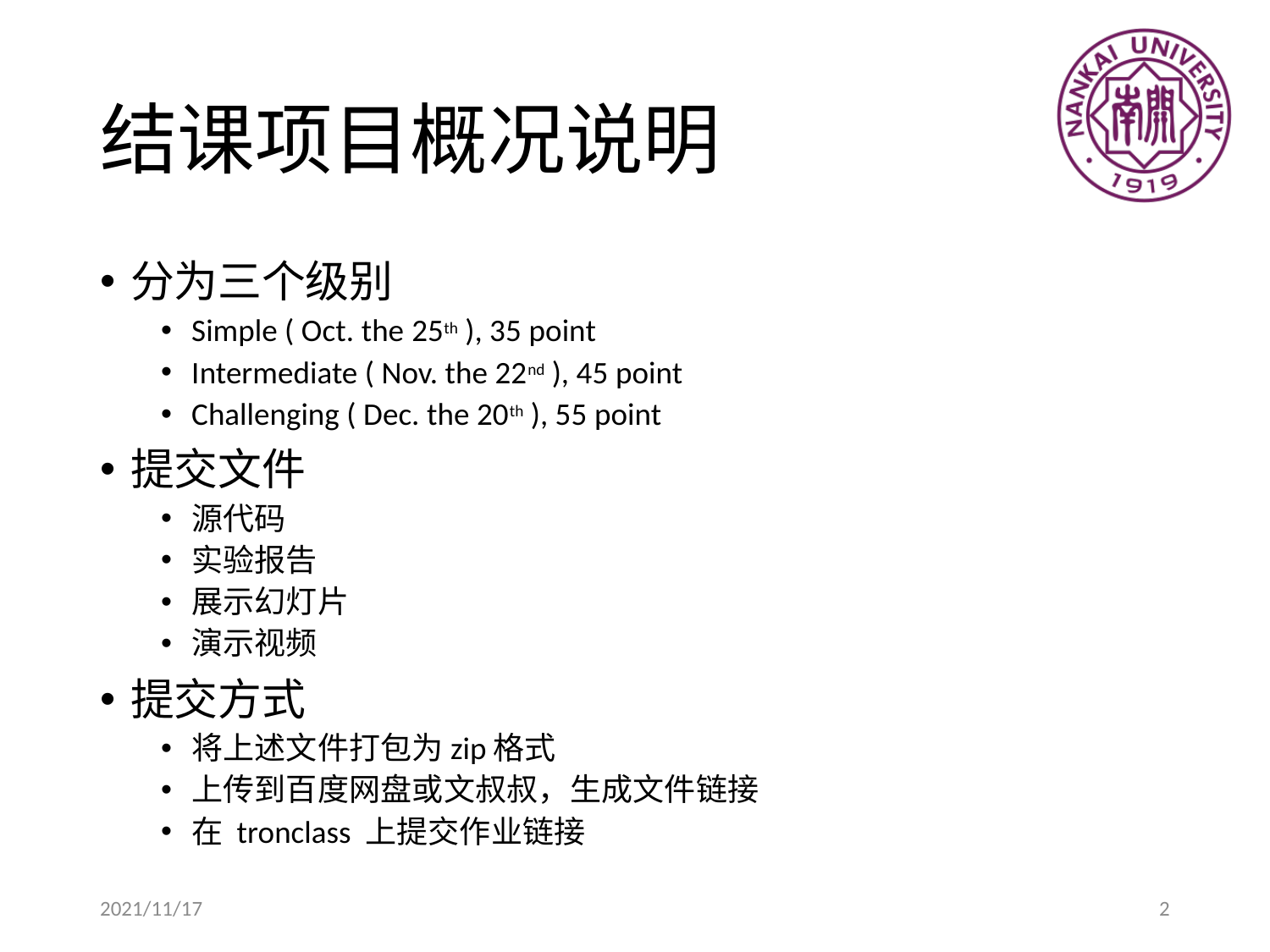

# 结课项目概况说明
分为三个级别
Simple ( Oct. the 25th ), 35 point
Intermediate ( Nov. the 22nd ), 45 point
Challenging ( Dec. the 20th ), 55 point
提交文件
源代码
实验报告
展示幻灯片
演示视频
提交方式
将上述文件打包为zip格式
上传到百度网盘或文叔叔，生成文件链接
在 tronclass 上提交作业链接
2021/11/17
2